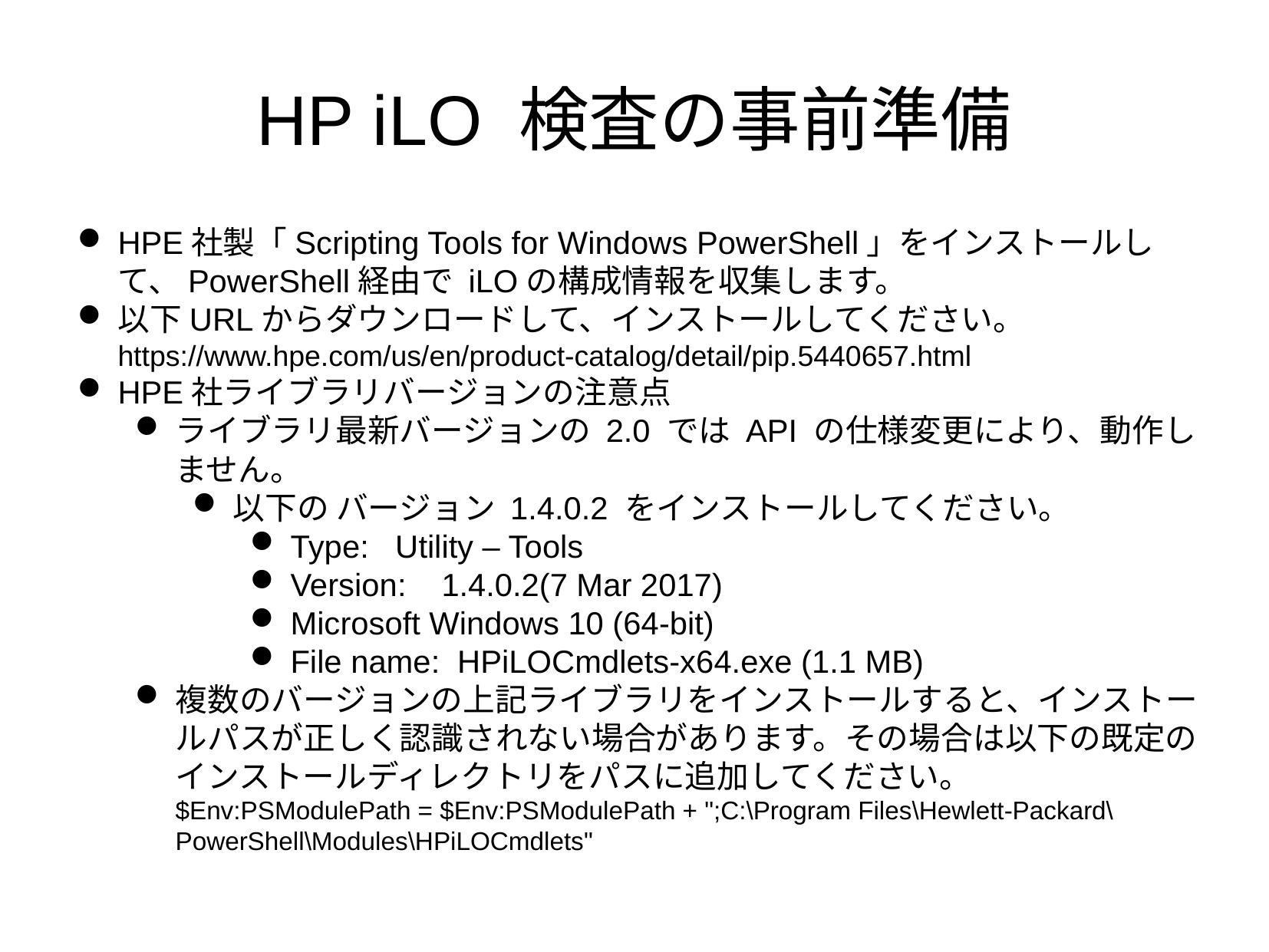

HP iLO 検査の事前準備
HPE社製「Scripting Tools for Windows PowerShell」をインストールして、PowerShell経由で iLOの構成情報を収集します。
以下URLからダウンロードして、インストールしてください。
https://www.hpe.com/us/en/product-catalog/detail/pip.5440657.html
HPE社ライブラリバージョンの注意点
ライブラリ最新バージョンの 2.0 では API の仕様変更により、動作しません。
以下の バージョン 1.4.0.2 をインストールしてください。
Type:   Utility – Tools
Version:    1.4.0.2(7 Mar 2017)
Microsoft Windows 10 (64-bit)
File name:  HPiLOCmdlets-x64.exe (1.1 MB)
複数のバージョンの上記ライブラリをインストールすると、インストールパスが正しく認識されない場合があります。その場合は以下の既定のインストールディレクトリをパスに追加してください。
$Env:PSModulePath = $Env:PSModulePath + ";C:\Program Files\Hewlett-Packard\PowerShell\Modules\HPiLOCmdlets"